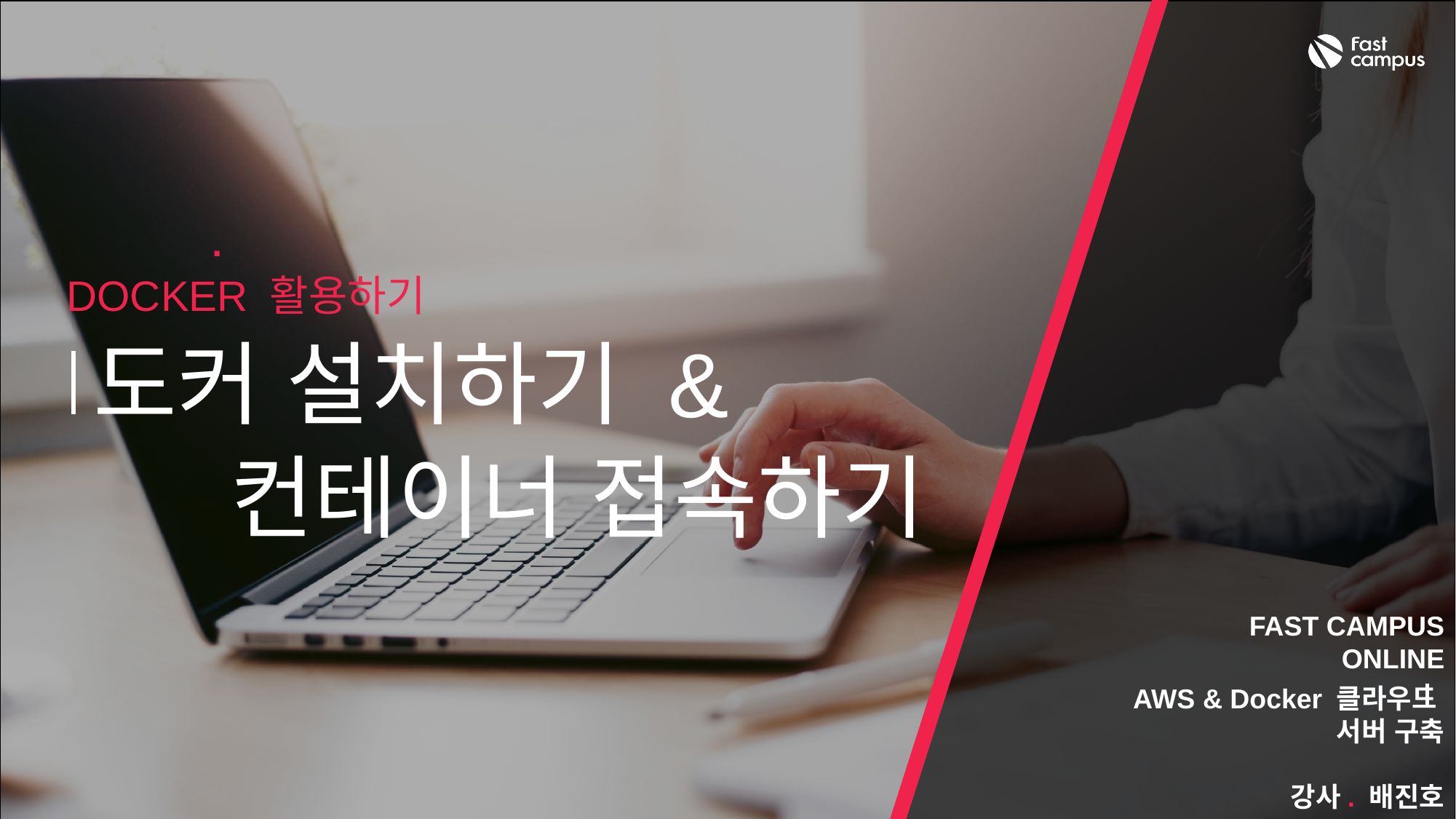

05

DOCKER 활용하기
도커 설치하기 &
		컨테이너 접속하기